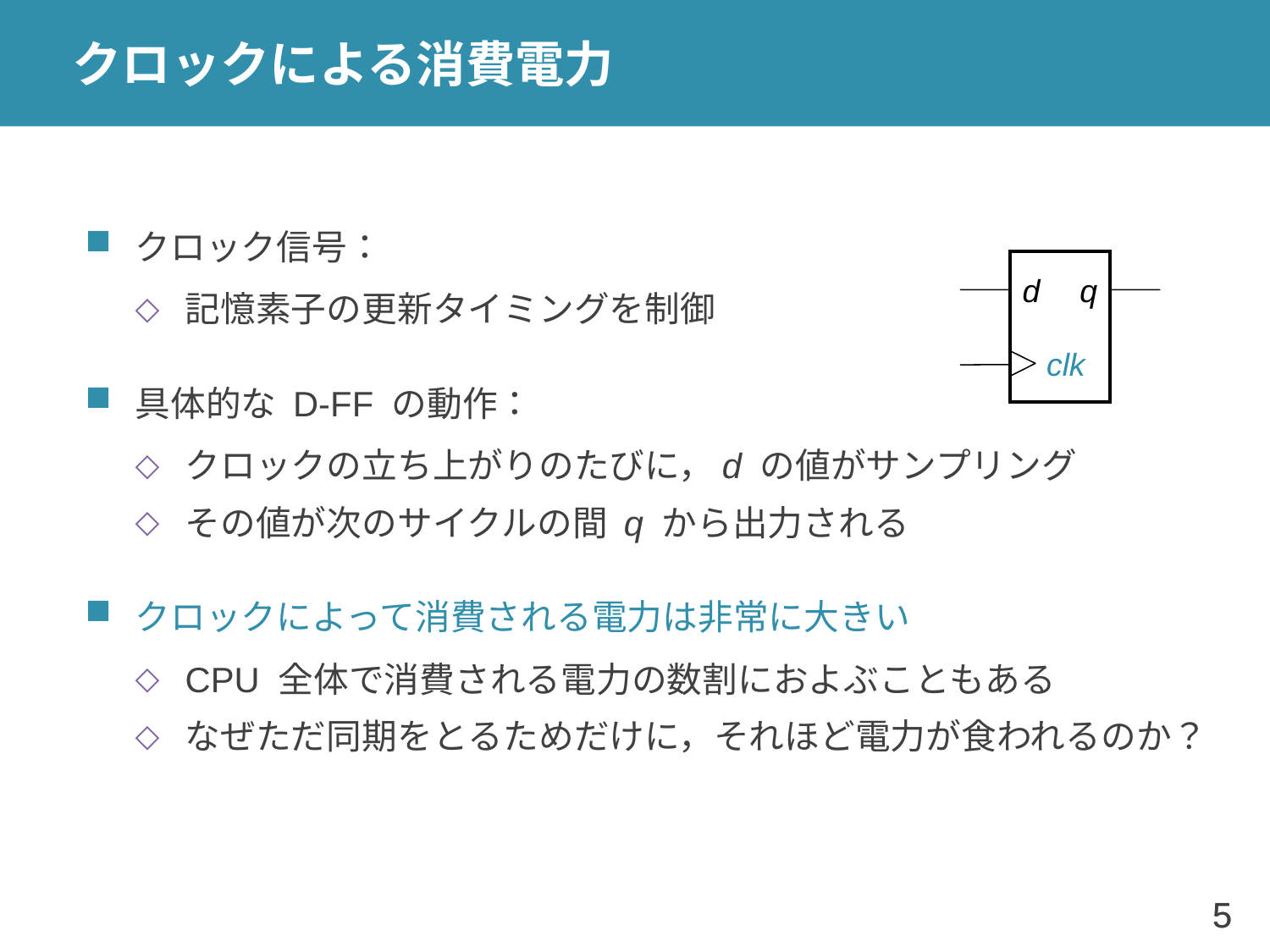

# クロックによる消費電力
クロック信号：
記憶素子の更新タイミングを制御
具体的な D-FF の動作：
クロックの立ち上がりのたびに，d の値がサンプリング
その値が次のサイクルの間 q から出力される
クロックによって消費される電力は非常に大きい
CPU 全体で消費される電力の数割におよぶこともある
なぜただ同期をとるためだけに，それほど電力が食われるのか？

d
q

clk